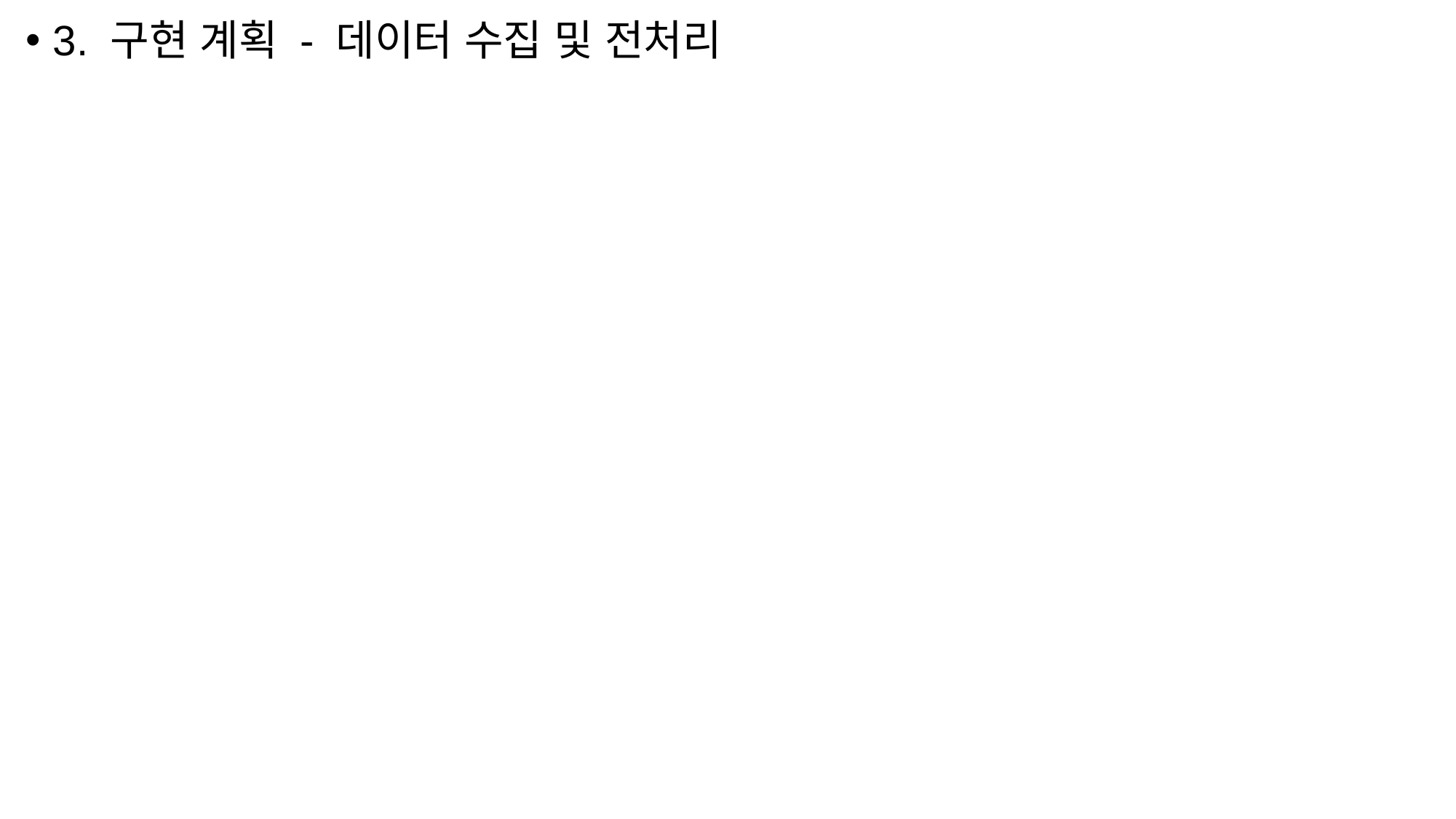

3. 구현 계획 - 데이터 수집 및 전처리